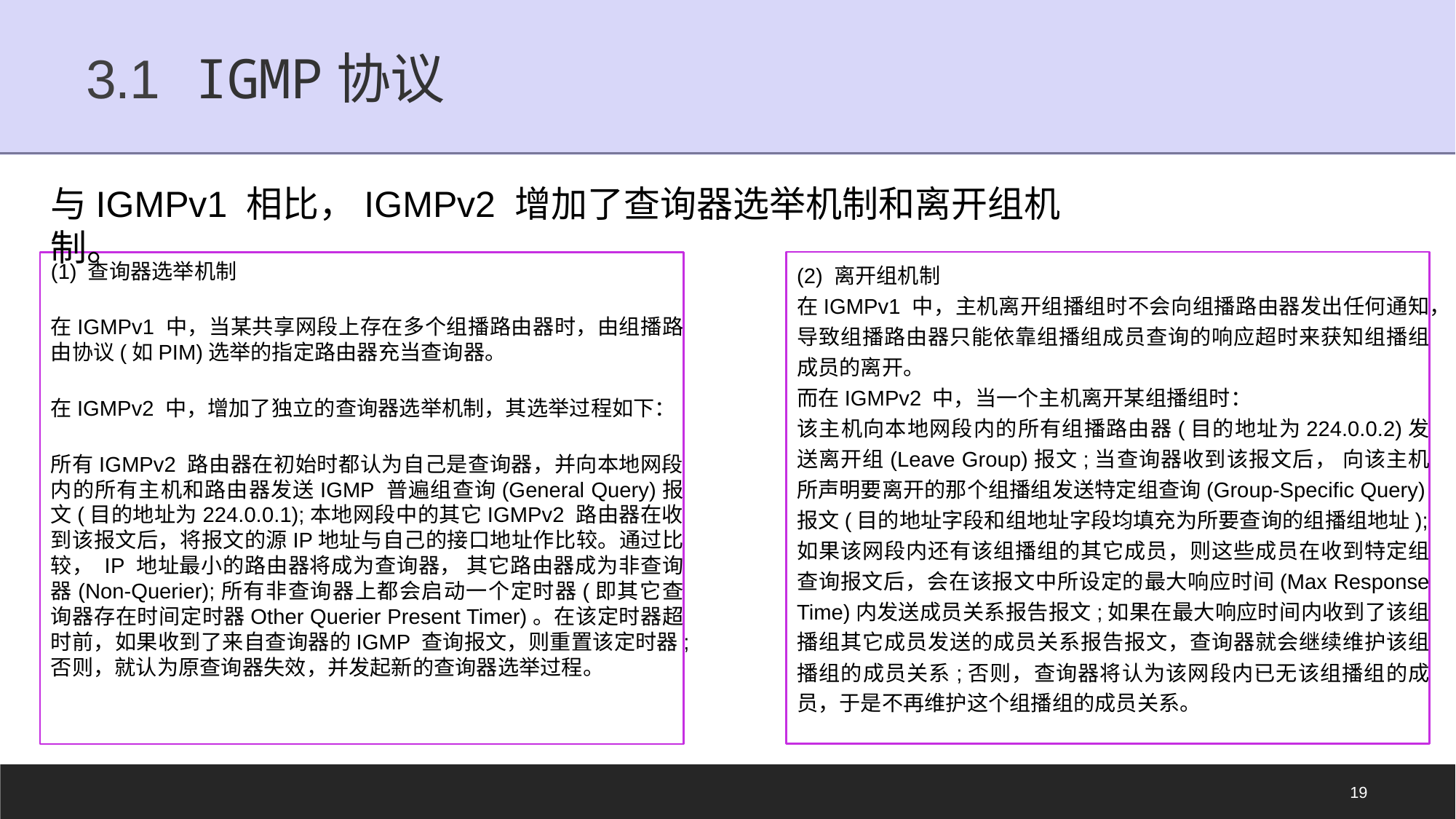

# 3.1	IGMP协议
与IGMPv1 相比，IGMPv2 增加了查询器选举机制和离开组机制。
(2) 离开组机制
在IGMPv1 中，主机离开组播组时不会向组播路由器发出任何通知，导致组播路由器只能依靠组播组成员查询的响应超时来获知组播组成员的离开。
而在IGMPv2 中，当一个主机离开某组播组时：
该主机向本地网段内的所有组播路由器(目的地址为224.0.0.2)发送离开组(Leave Group)报文;当查询器收到该报文后， 向该主机所声明要离开的那个组播组发送特定组查询(Group-Specific Query)报文(目的地址字段和组地址字段均填充为所要查询的组播组地址);如果该网段内还有该组播组的其它成员，则这些成员在收到特定组查询报文后，会在该报文中所设定的最大响应时间(Max Response Time)内发送成员关系报告报文;如果在最大响应时间内收到了该组播组其它成员发送的成员关系报告报文，查询器就会继续维护该组播组的成员关系;否则，查询器将认为该网段内已无该组播组的成员，于是不再维护这个组播组的成员关系。

(1) 查询器选举机制
在IGMPv1 中，当某共享网段上存在多个组播路由器时，由组播路由协议(如PIM)选举的指定路由器充当查询器。
在IGMPv2 中，增加了独立的查询器选举机制，其选举过程如下：
所有IGMPv2 路由器在初始时都认为自己是查询器，并向本地网段内的所有主机和路由器发送IGMP 普遍组查询(General Query)报文(目的地址为224.0.0.1);本地网段中的其它IGMPv2 路由器在收到该报文后，将报文的源IP地址与自己的接口地址作比较。通过比较， IP 地址最小的路由器将成为查询器， 其它路由器成为非查询器(Non-Querier);所有非查询器上都会启动一个定时器(即其它查询器存在时间定时器Other Querier Present Timer)。在该定时器超时前，如果收到了来自查询器的IGMP 查询报文，则重置该定时器;否则，就认为原查询器失效，并发起新的查询器选举过程。

19